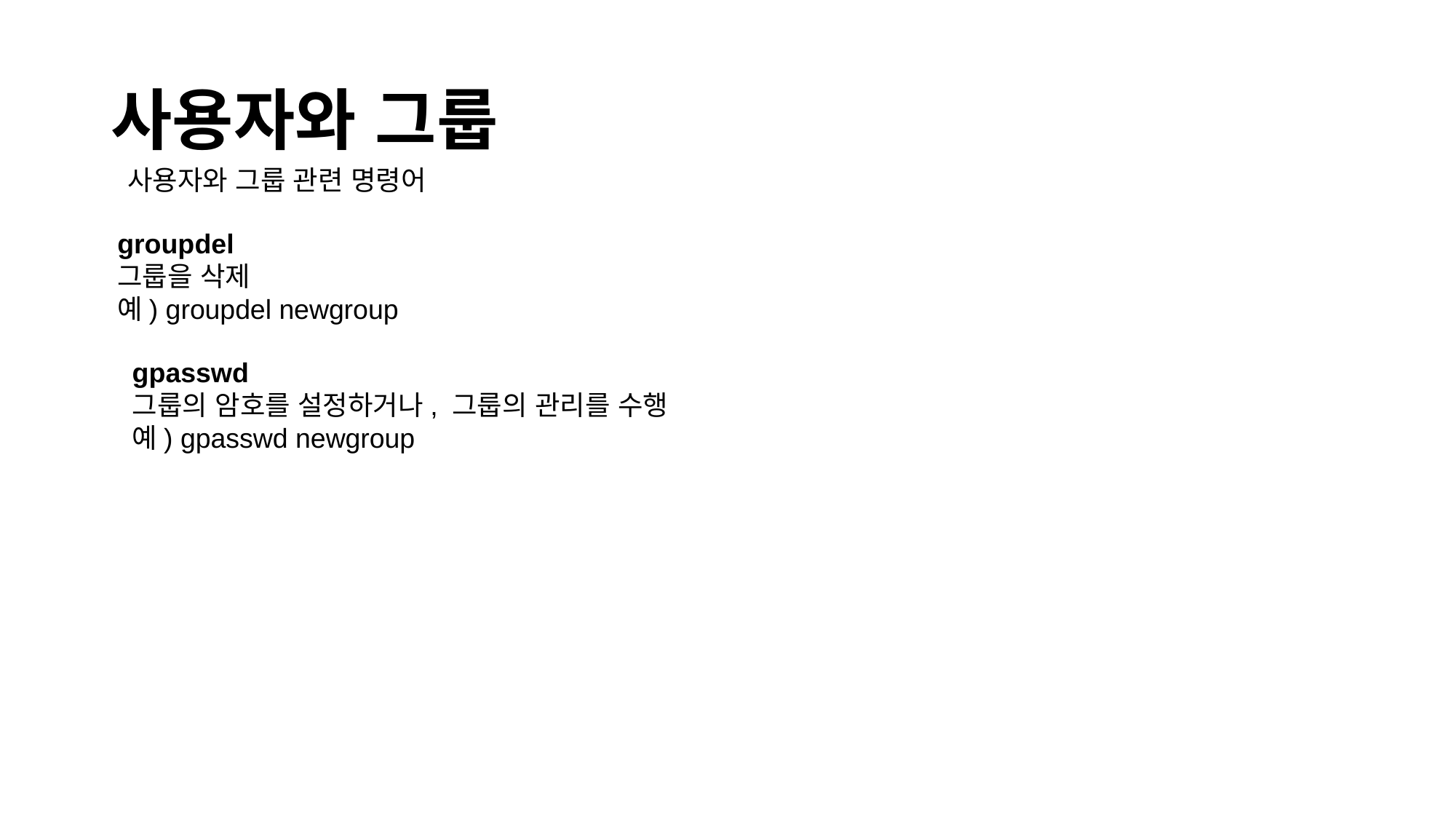

# 사용자와 그룹
사용자와 그룹 관련 명령어
groupdel
그룹을 삭제
예) groupdel newgroup
gpasswd
그룹의 암호를 설정하거나, 그룹의 관리를 수행
예) gpasswd newgroup